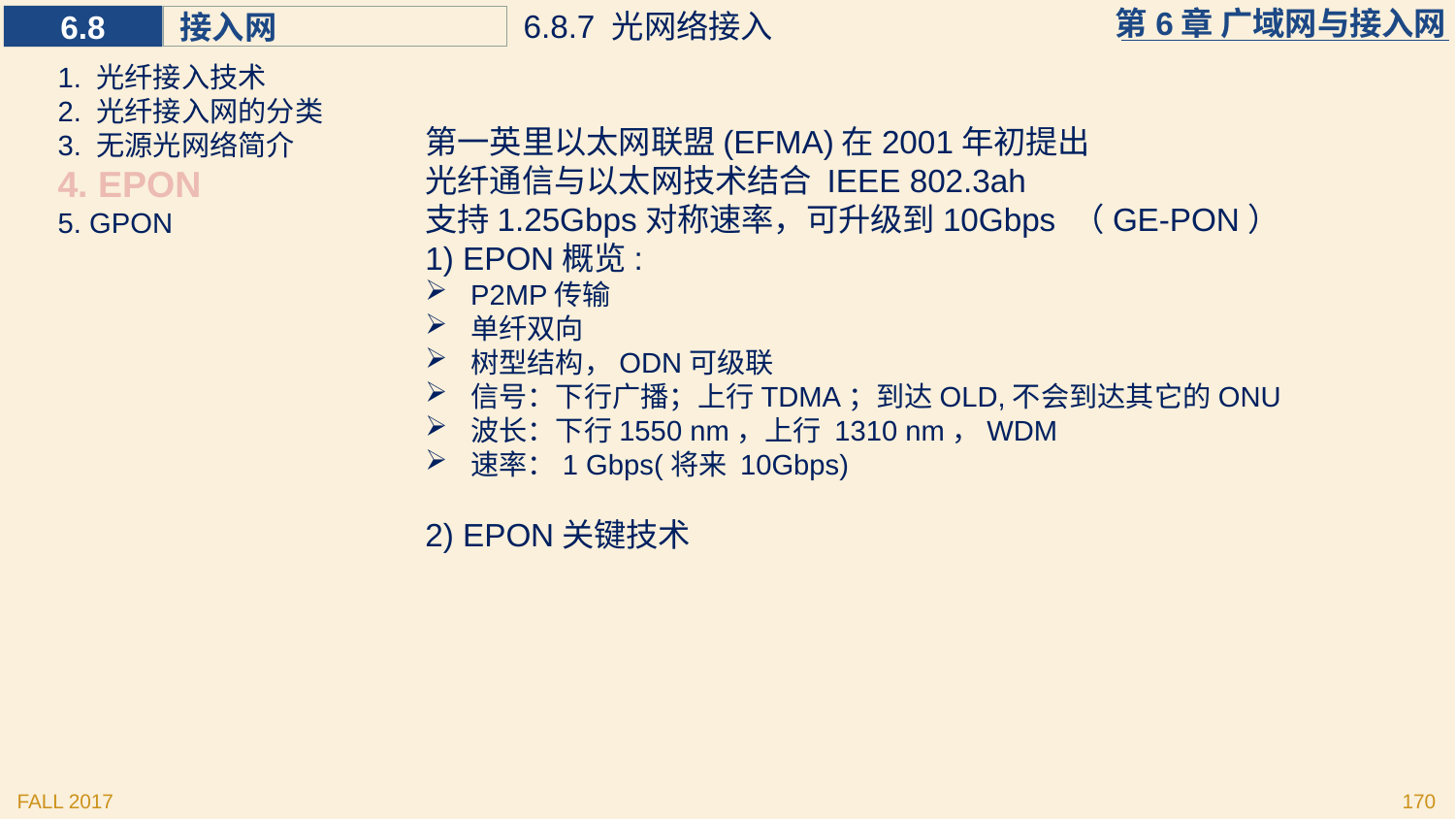

6.8.7 光网络接入
1. 光纤接入技术
2. 光纤接入网的分类
3. 无源光网络简介
4. EPON
5. GPON
第一英里以太网联盟(EFMA)在2001年初提出
光纤通信与以太网技术结合 IEEE 802.3ah
支持1.25Gbps对称速率，可升级到10Gbps （GE-PON）
1) EPON概览:
P2MP传输
单纤双向
树型结构，ODN可级联
信号：下行广播；上行TDMA；到达OLD,不会到达其它的ONU
波长：下行1550 nm，上行 1310 nm，WDM
速率：1 Gbps(将来 10Gbps)

2) EPON关键技术